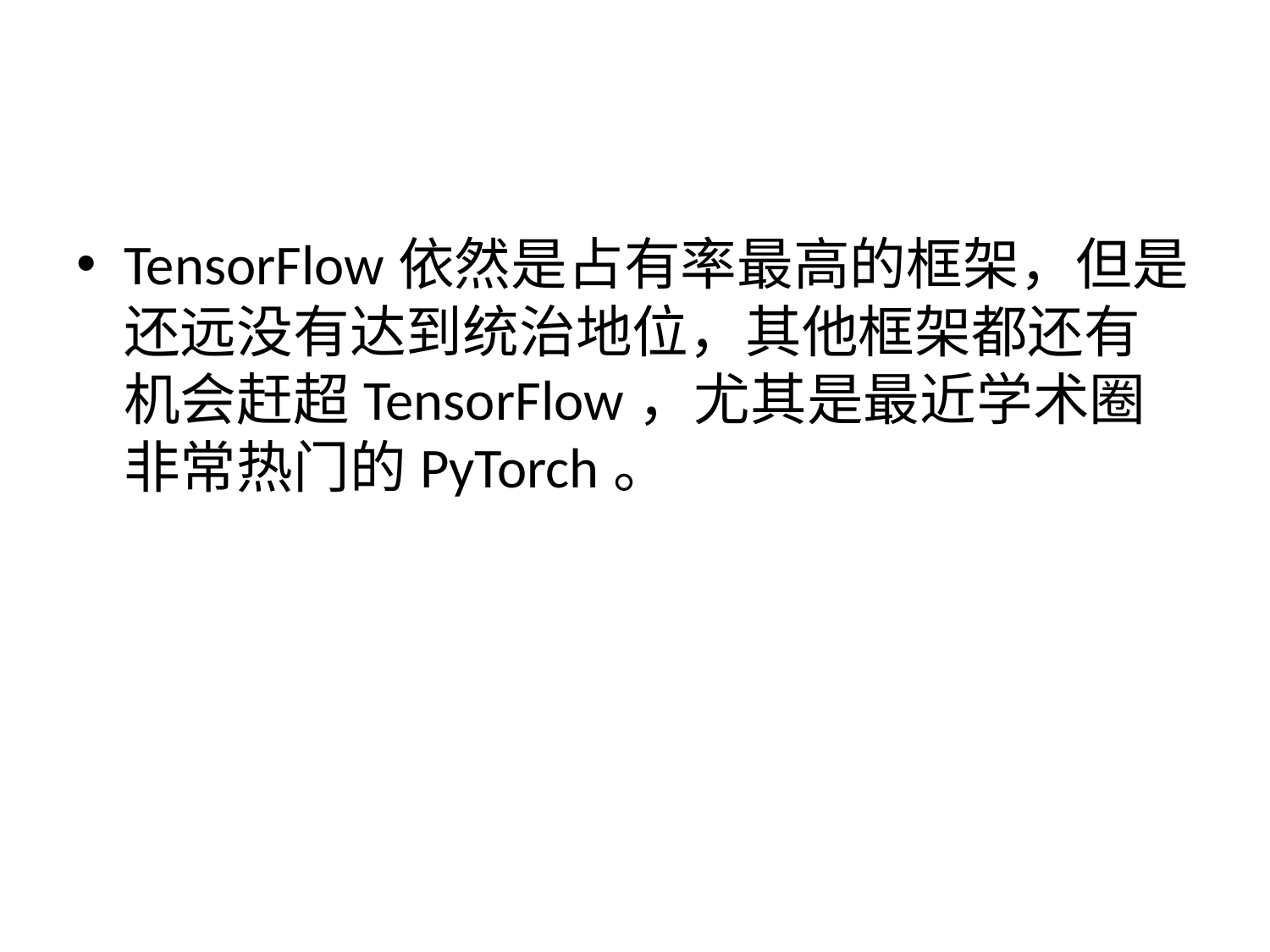

#
TensorFlow依然是占有率最高的框架，但是还远没有达到统治地位，其他框架都还有机会赶超TensorFlow，尤其是最近学术圈非常热门的PyTorch。